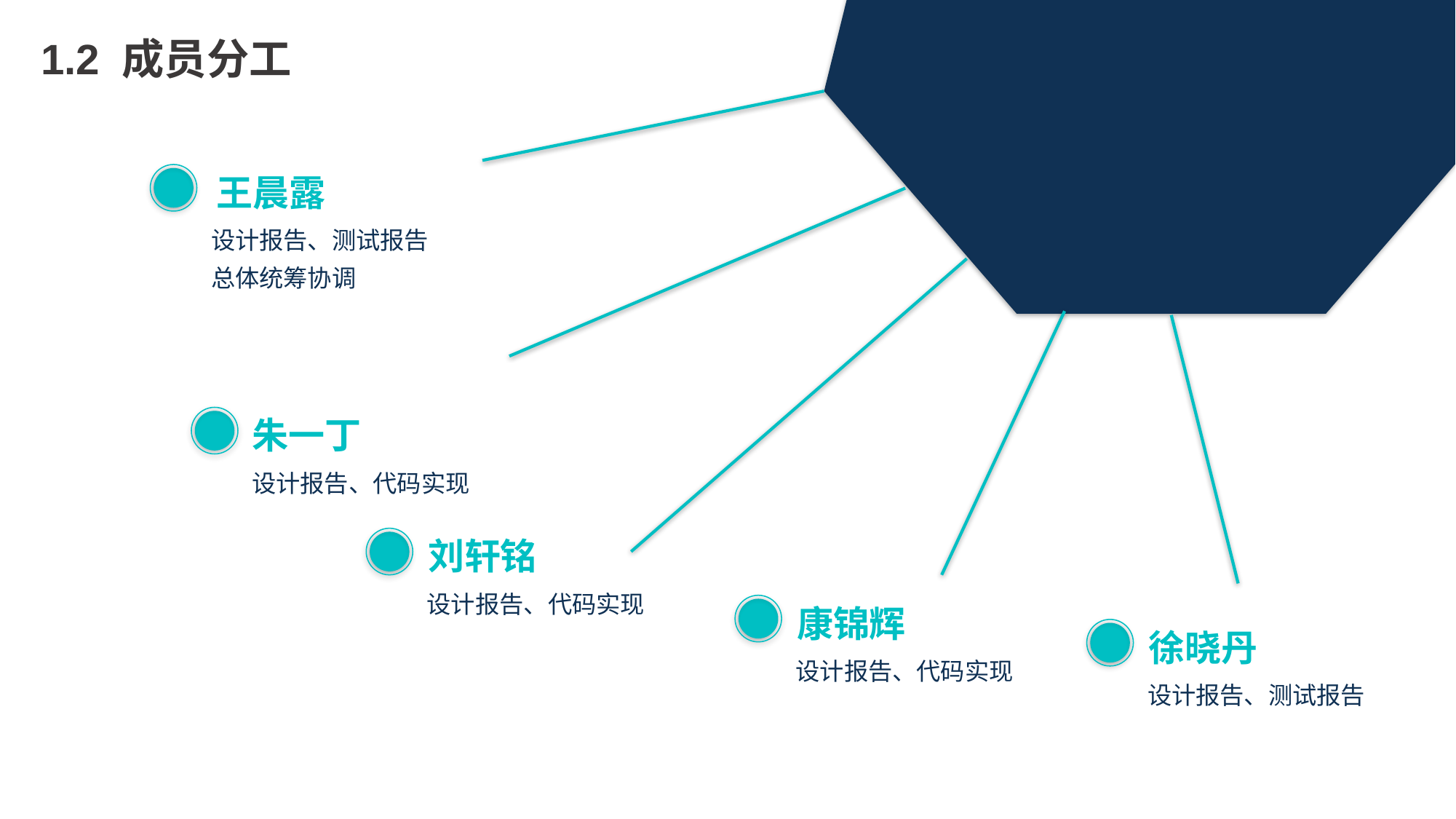

1.2 成员分工

王晨露
设计报告、测试报告
总体统筹协调

朱一丁
设计报告、代码实现

刘轩铭
设计报告、代码实现

康锦辉

徐晓丹
设计报告、代码实现
设计报告、测试报告